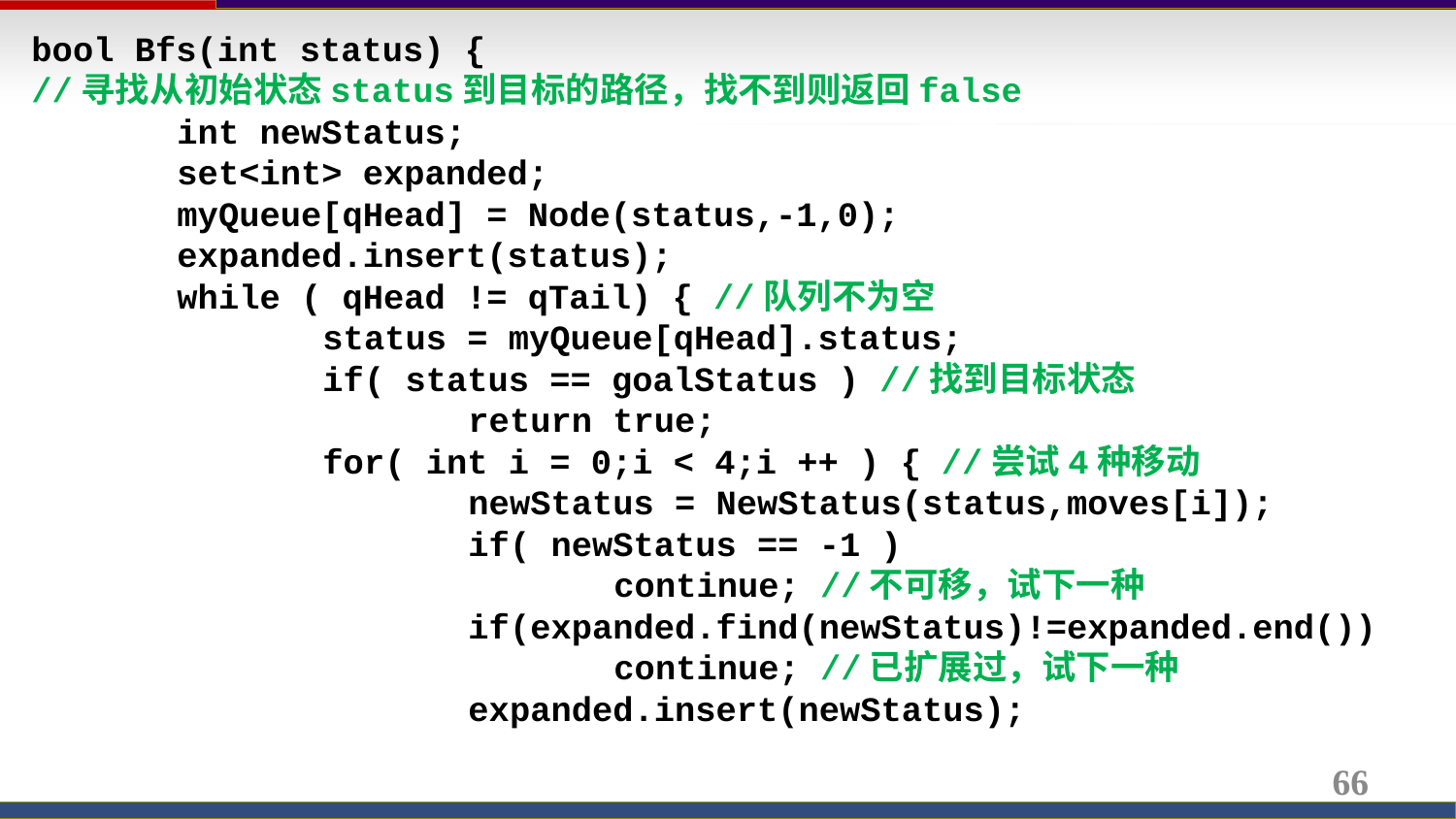

bool Bfs(int status) {
//寻找从初始状态status到目标的路径，找不到则返回false
	int newStatus;
	set<int> expanded;
	myQueue[qHead] = Node(status,-1,0);
	expanded.insert(status);
	while ( qHead != qTail) { //队列不为空
		status = myQueue[qHead].status;
		if( status == goalStatus ) //找到目标状态
			return true;
		for( int i = 0;i < 4;i ++ ) { //尝试4种移动
			newStatus = NewStatus(status,moves[i]);
			if( newStatus == -1 )
				continue; //不可移，试下一种
			if(expanded.find(newStatus)!=expanded.end())
				continue; //已扩展过，试下一种
			expanded.insert(newStatus);